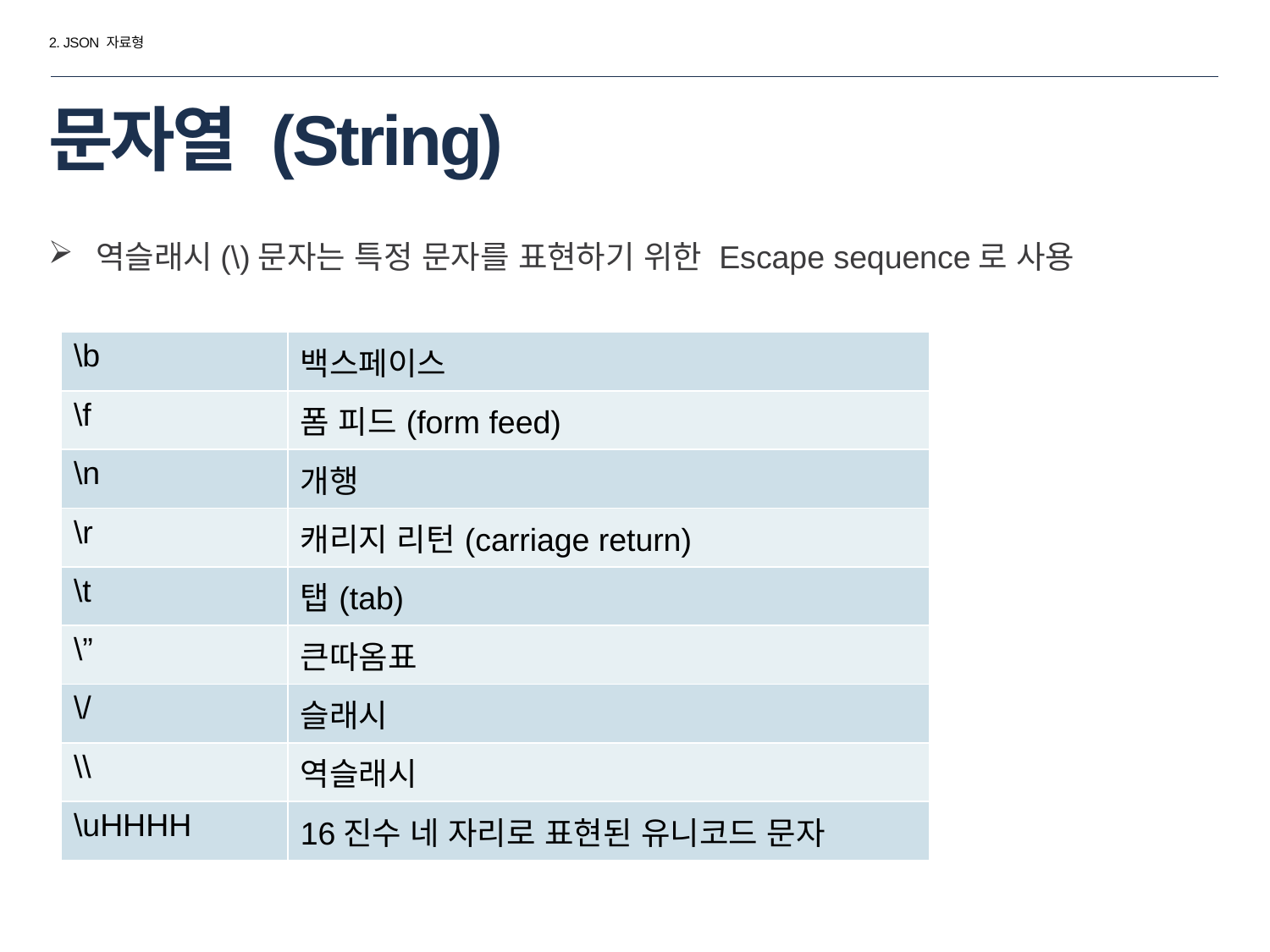

2. JSON 자료형
# 문자열 (String)
역슬래시(\)문자는 특정 문자를 표현하기 위한 Escape sequence로 사용

| \b | 백스페이스 |
| --- | --- |
| \f | 폼 피드(form feed) |
| \n | 개행 |
| \r | 캐리지 리턴(carriage return) |
| \t | 탭(tab) |
| \” | 큰따옴표 |
| \/ | 슬래시 |
| \\ | 역슬래시 |
| \uHHHH | 16진수 네 자리로 표현된 유니코드 문자 |